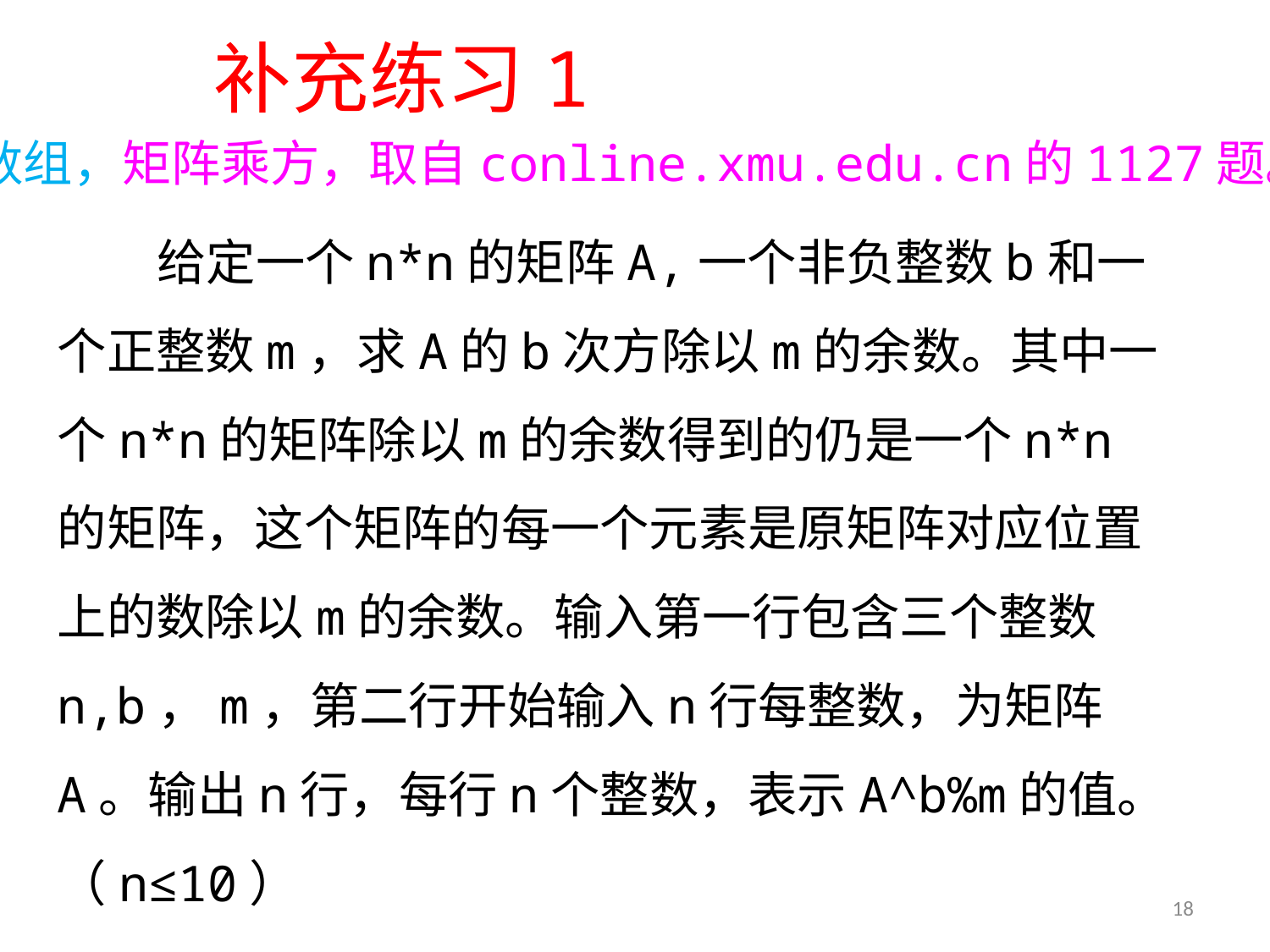

# 补充练习1
数组，矩阵乘方，取自conline.xmu.edu.cn的1127题。
        给定一个n*n的矩阵A,一个非负整数b和一个正整数m，求A的b次方除以m的余数。其中一个n*n的矩阵除以m的余数得到的仍是一个n*n的矩阵，这个矩阵的每一个元素是原矩阵对应位置上的数除以m的余数。输入第一行包含三个整数n,b，m，第二行开始输入n行每整数，为矩阵A。输出n行，每行n个整数，表示A^b%m的值。（n≤10）
18